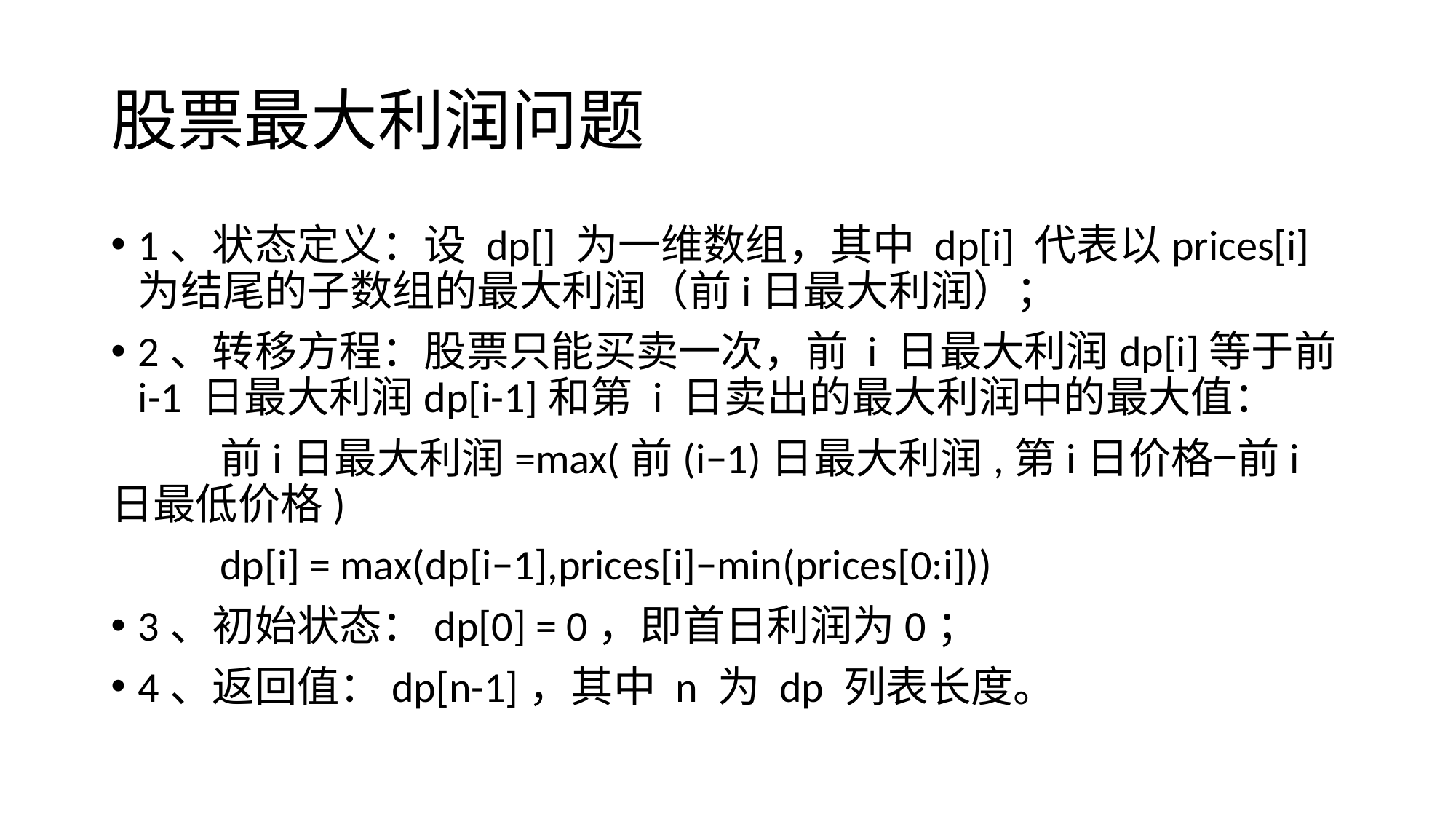

# 股票最大利润问题
1、状态定义：设 dp[] 为一维数组，其中 dp[i] 代表以prices[i]为结尾的子数组的最大利润（前i日最大利润）；
2、转移方程：股票只能买卖一次，前 i 日最大利润dp[i]等于前 i-1 日最大利润dp[i-1]和第 i 日卖出的最大利润中的最大值：
	前i日最大利润=max(前(i−1)日最大利润,第i日价格−前i日最低价格)
	dp[i] = max(dp[i−1],prices[i]−min(prices[0:i]))
3、初始状态：dp[0] = 0，即首日利润为0；
4、返回值：dp[n-1]，其中 n 为 dp 列表长度。